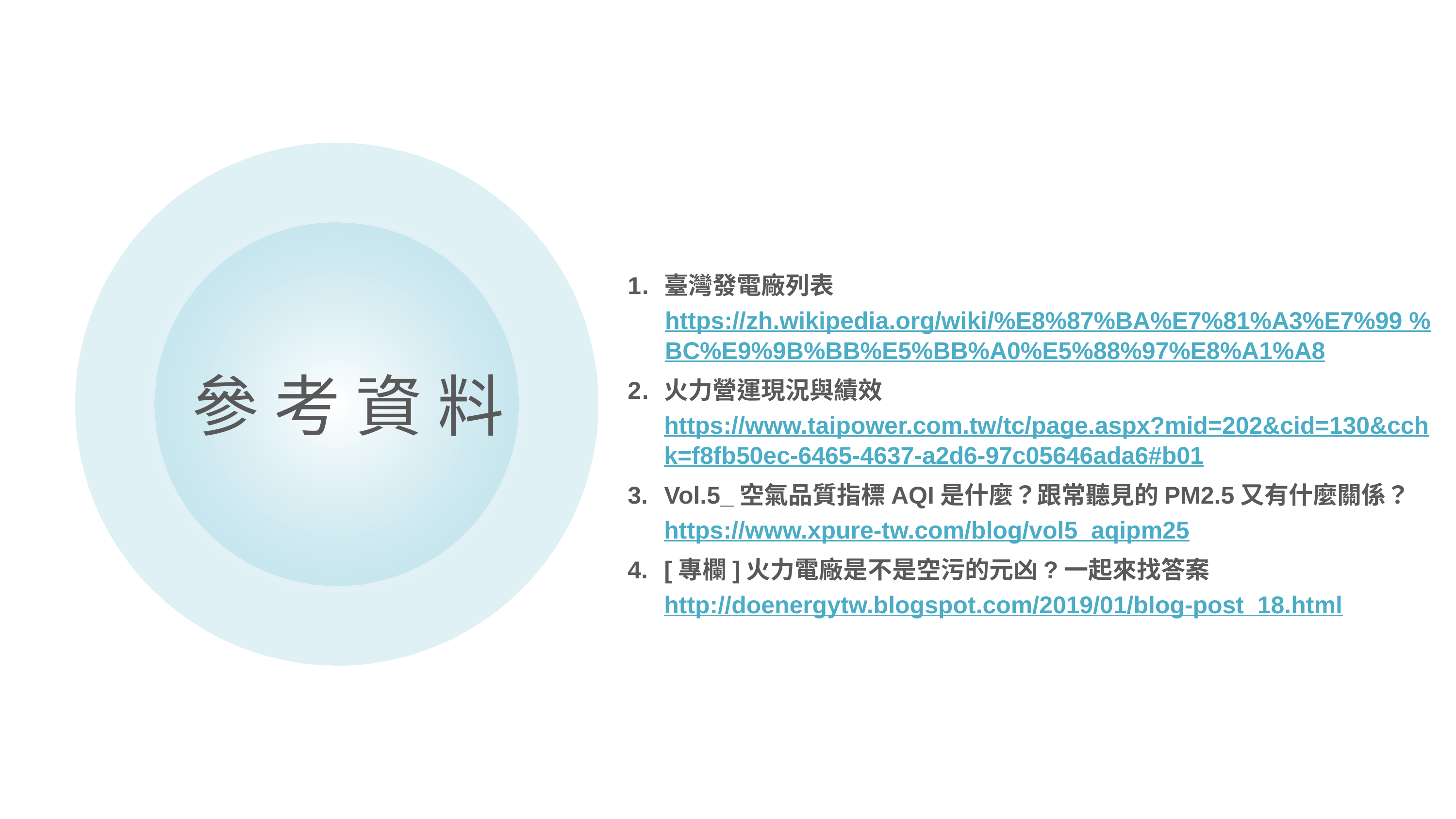

33
臺灣發電廠列表
https://zh.wikipedia.org/wiki/%E8%87%BA%E7%81%A3%E7%99 %BC%E9%9B%BB%E5%BB%A0%E5%88%97%E8%A1%A8
火力營運現況與績效https://www.taipower.com.tw/tc/page.aspx?mid=202&cid=130&cchk=f8fb50ec-6465-4637-a2d6-97c05646ada6#b01
Vol.5_空氣品質指標AQI是什麼？跟常聽見的PM2.5又有什麼關係？https://www.xpure-tw.com/blog/vol5_aqipm25
[專欄]火力電廠是不是空污的元凶?一起來找答案http://doenergytw.blogspot.com/2019/01/blog-post_18.html
# 參考資料